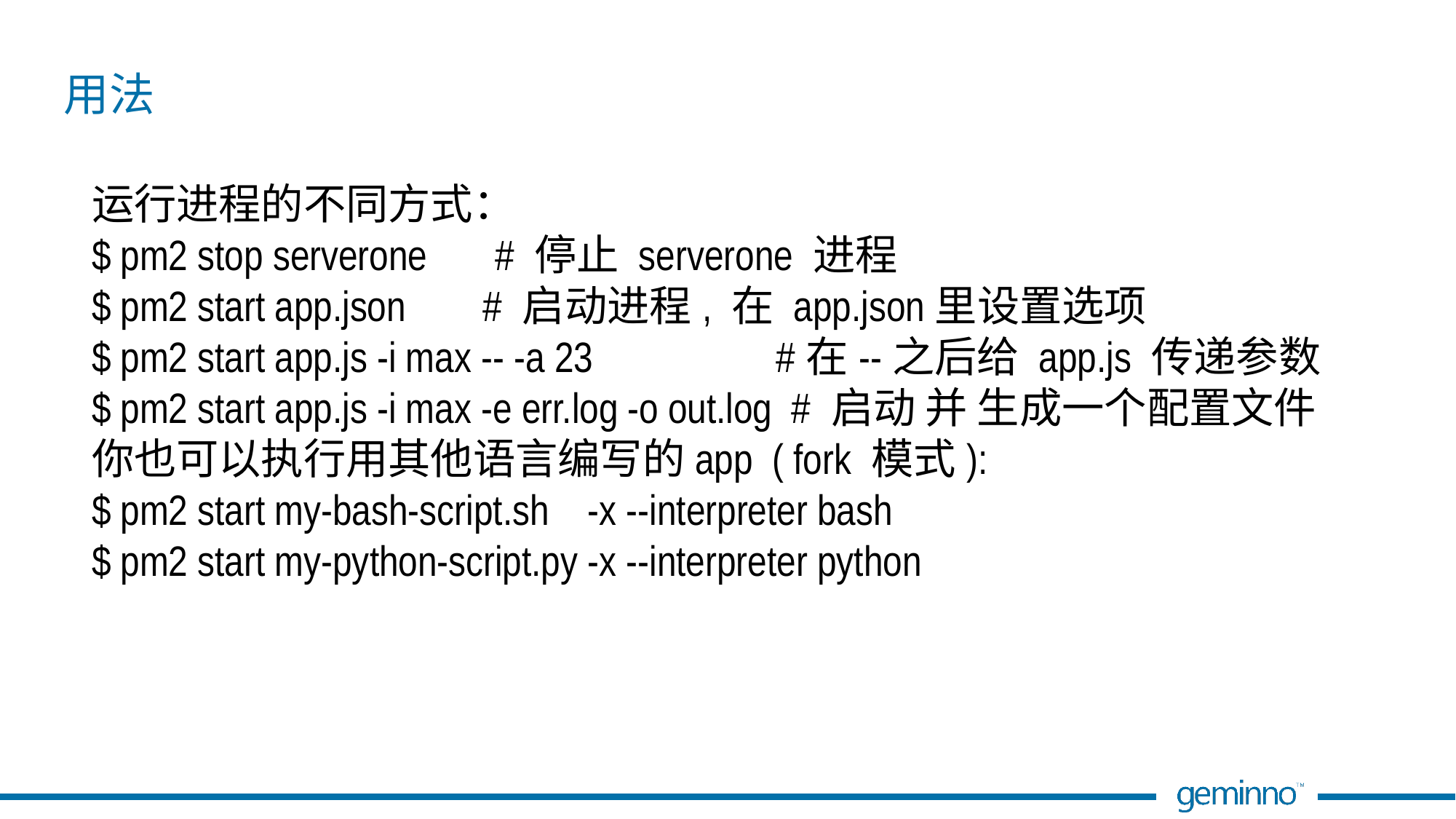

# 用法
运行进程的不同方式：
$ pm2 stop serverone       # 停止 serverone 进程
$ pm2 start app.json        # 启动进程, 在 app.json里设置选项
$ pm2 start app.js -i max -- -a 23                   #在--之后给 app.js 传递参数
$ pm2 start app.js -i max -e err.log -o out.log  # 启动 并 生成一个配置文件
你也可以执行用其他语言编写的app  ( fork 模式):
$ pm2 start my-bash-script.sh    -x --interpreter bash
$ pm2 start my-python-script.py -x --interpreter python